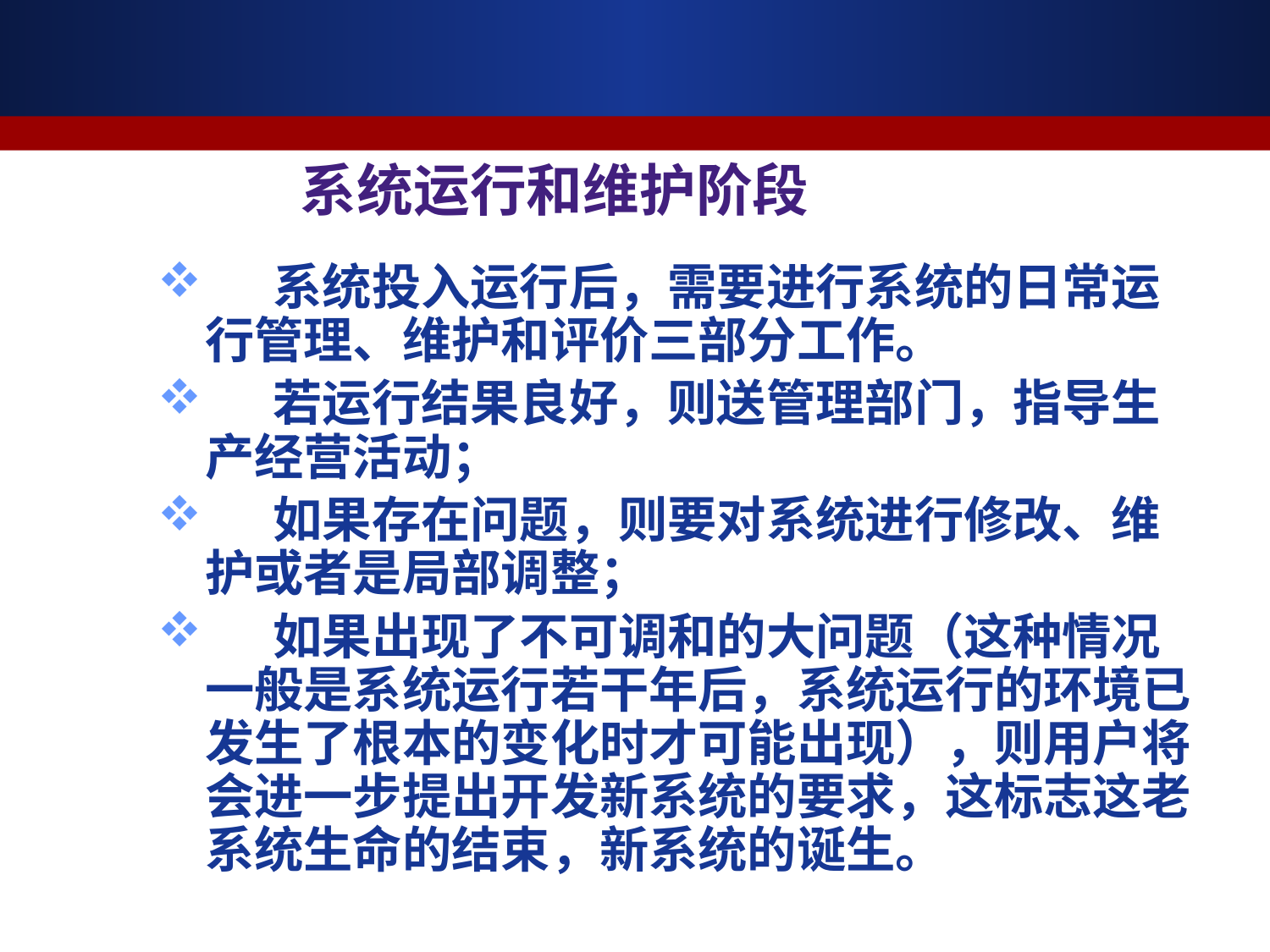

# 系统运行和维护阶段
     系统投入运行后，需要进行系统的日常运行管理、维护和评价三部分工作。
     若运行结果良好，则送管理部门，指导生产经营活动；
     如果存在问题，则要对系统进行修改、维护或者是局部调整；
     如果出现了不可调和的大问题（这种情况一般是系统运行若干年后，系统运行的环境已发生了根本的变化时才可能出现），则用户将会进一步提出开发新系统的要求，这标志这老系统生命的结束，新系统的诞生。